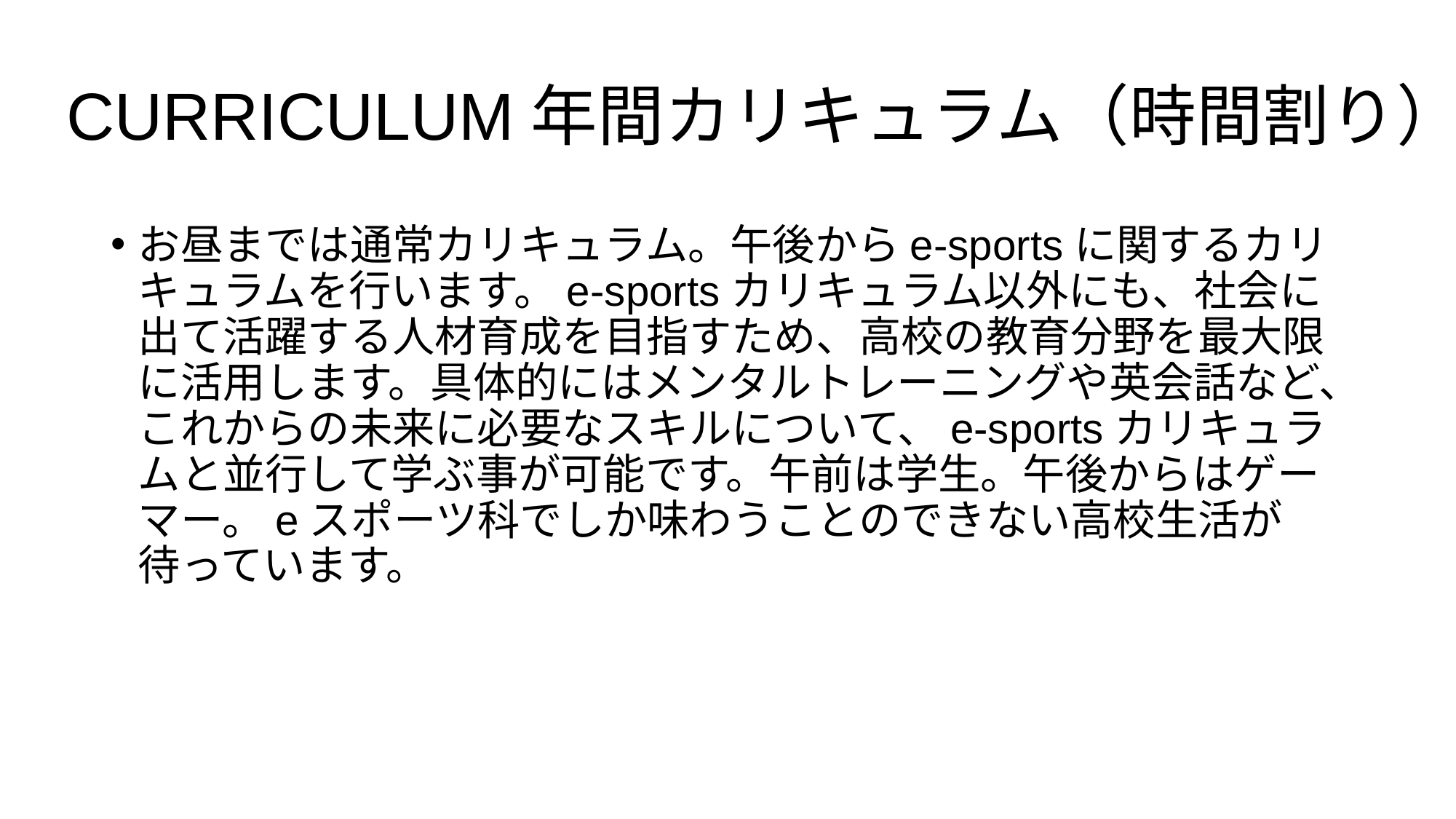

# CURRICULUM年間カリキュラム（時間割り）
お昼までは通常カリキュラム。午後からe-sportsに関するカリキュラムを行います。e-sportsカリキュラム以外にも、社会に出て活躍する人材育成を目指すため、高校の教育分野を最大限に活用します。具体的にはメンタルトレーニングや英会話など、これからの未来に必要なスキルについて、e-sportsカリキュラムと並行して学ぶ事が可能です。午前は学生。午後からはゲーマー。eスポーツ科でしか味わうことのできない高校生活が待っています。